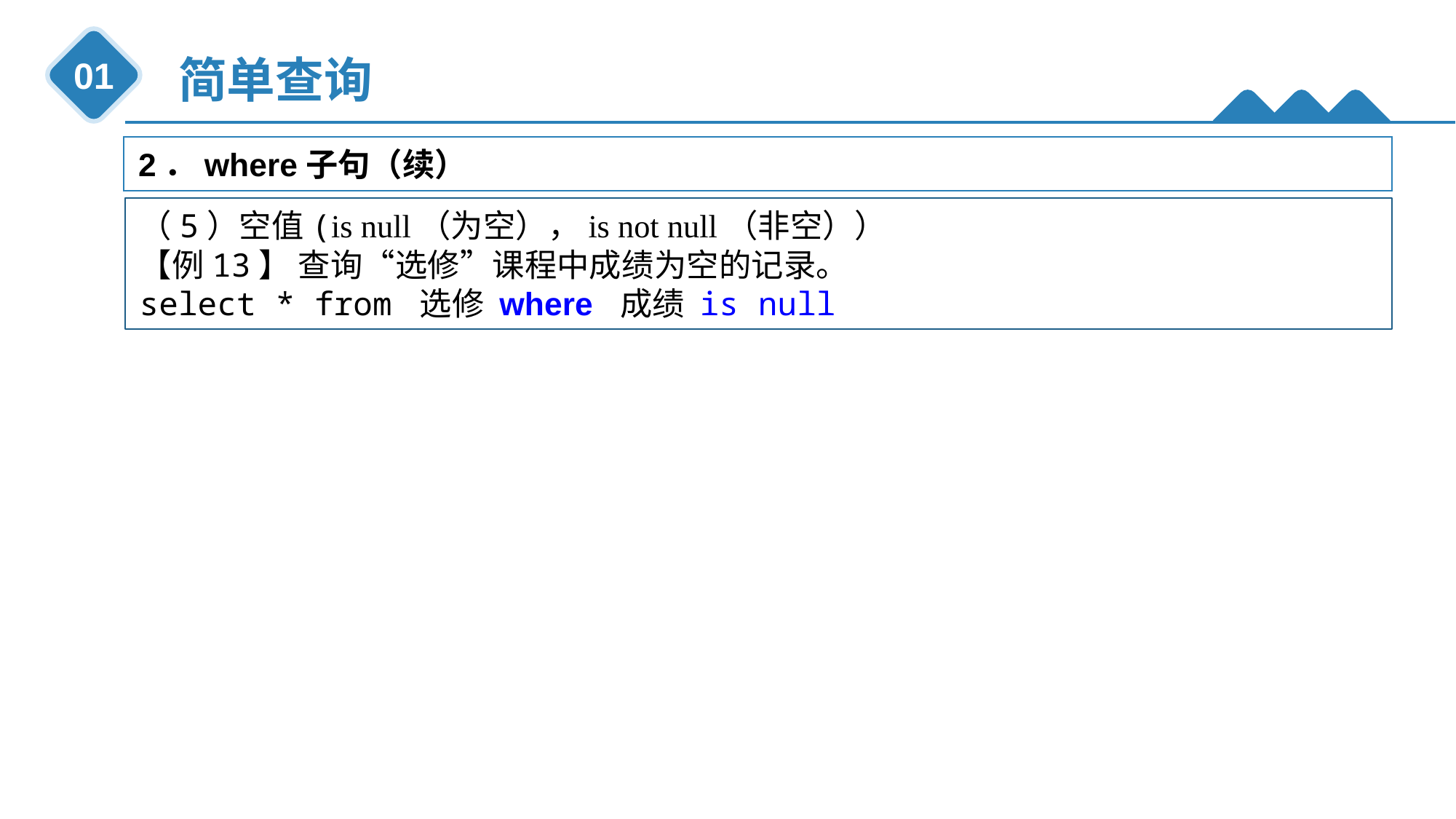

简单查询
01

2．where子句（续）
（5）空值(is null（为空），is not null（非空））
【例13】 查询“选修”课程中成绩为空的记录。
select * from 选修 where 成绩 is null